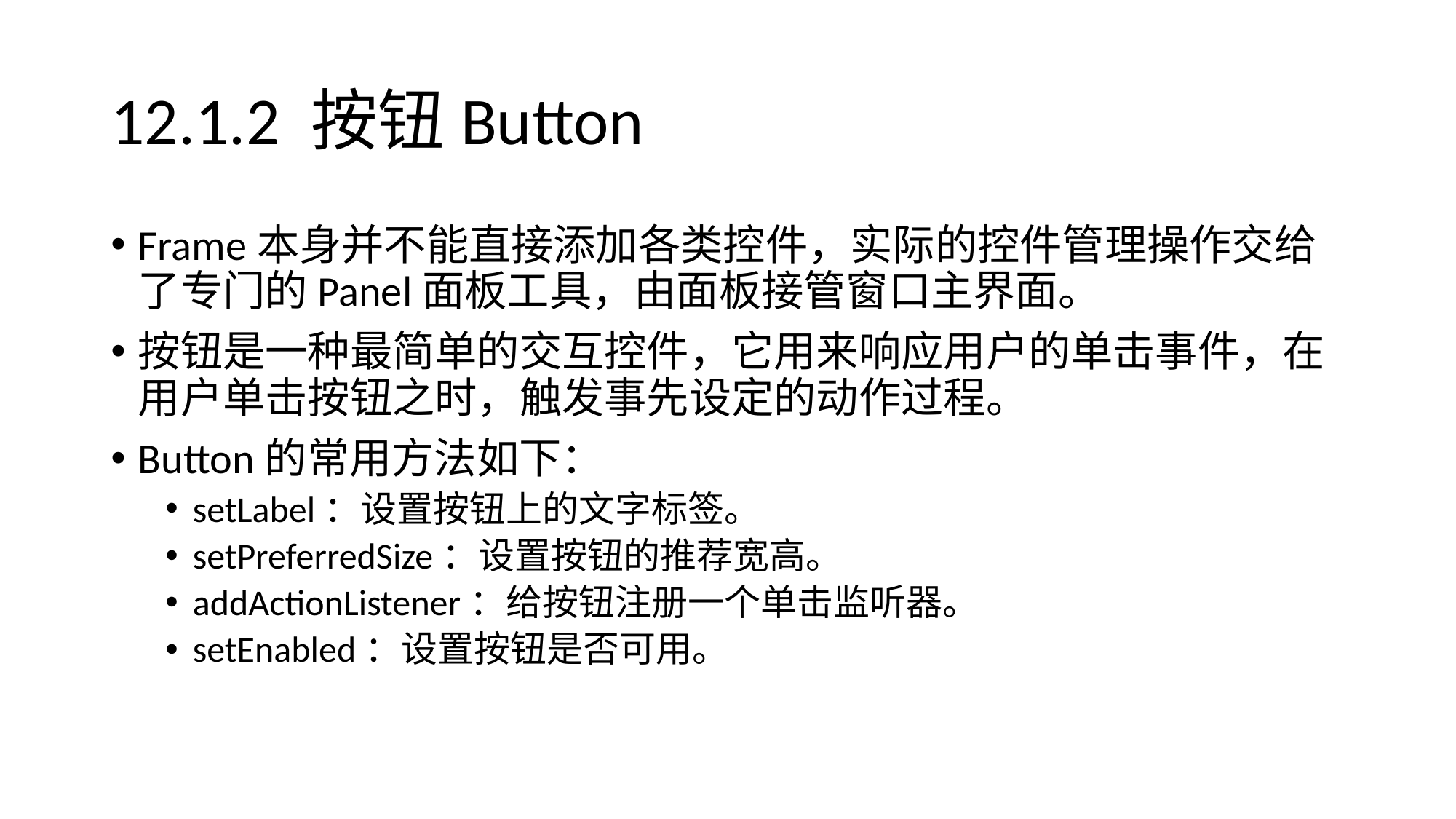

# 12.1.2 按钮Button
Frame本身并不能直接添加各类控件，实际的控件管理操作交给了专门的Panel面板工具，由面板接管窗口主界面。
按钮是一种最简单的交互控件，它用来响应用户的单击事件，在用户单击按钮之时，触发事先设定的动作过程。
Button的常用方法如下：
setLabel：设置按钮上的文字标签。
setPreferredSize：设置按钮的推荐宽高。
addActionListener：给按钮注册一个单击监听器。
setEnabled：设置按钮是否可用。